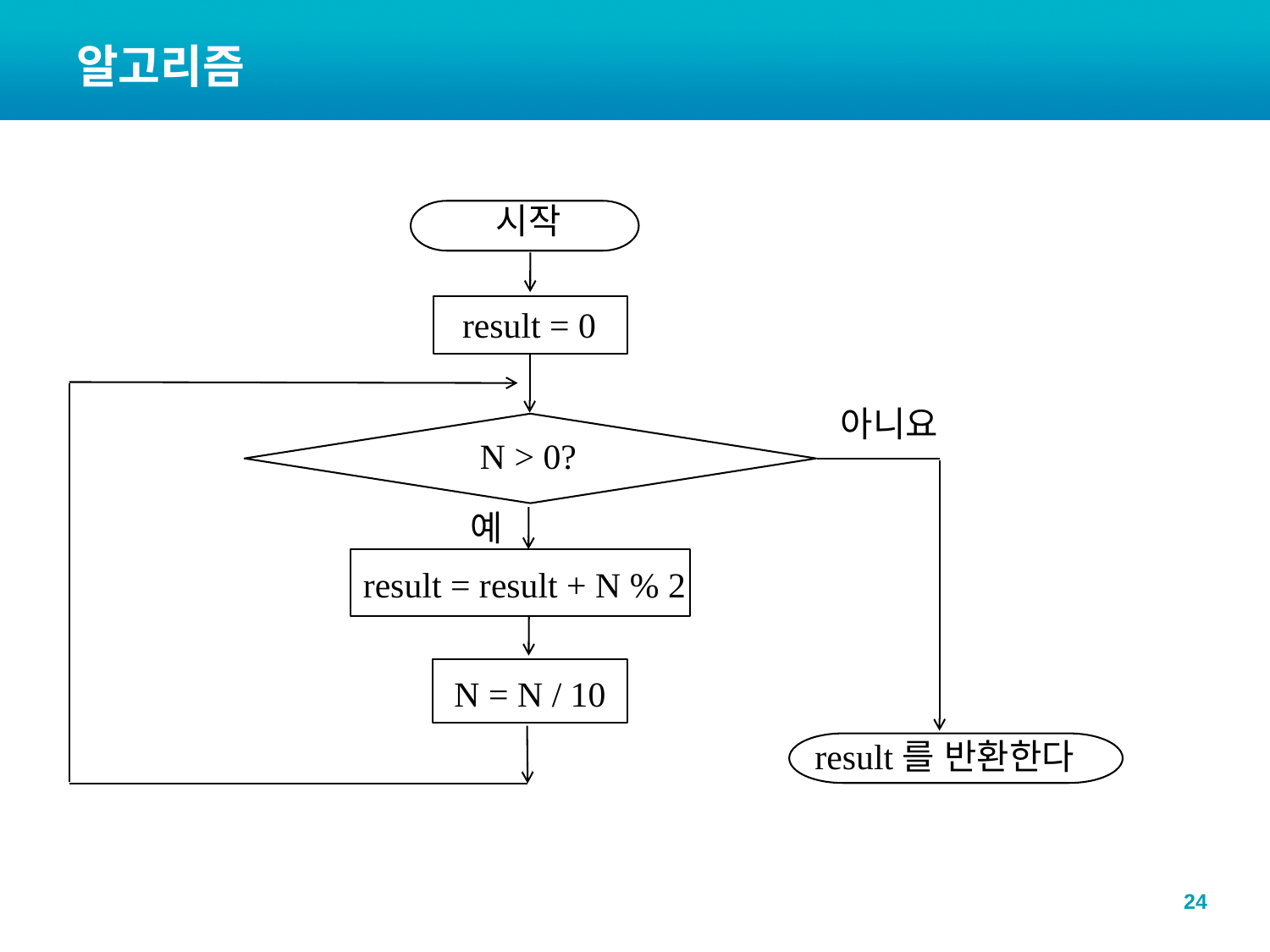

# 알고리즘

시작

result = 0

아니요
         N > 0?
예

result = result + N % 2

N = N / 10

result를 반환한다